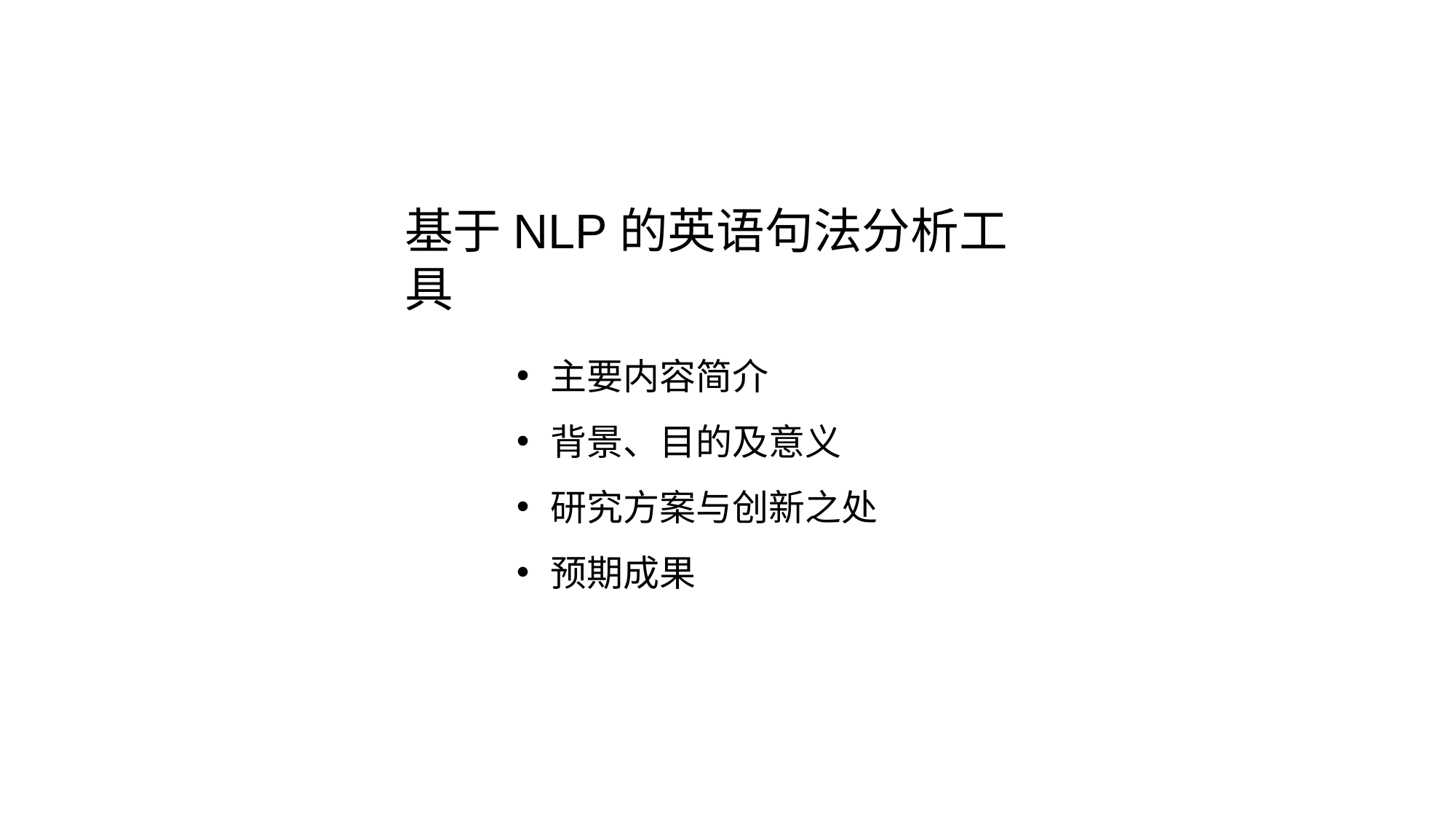

基于NLP的英语句法分析工具
主要内容简介
背景、目的及意义
研究方案与创新之处
预期成果